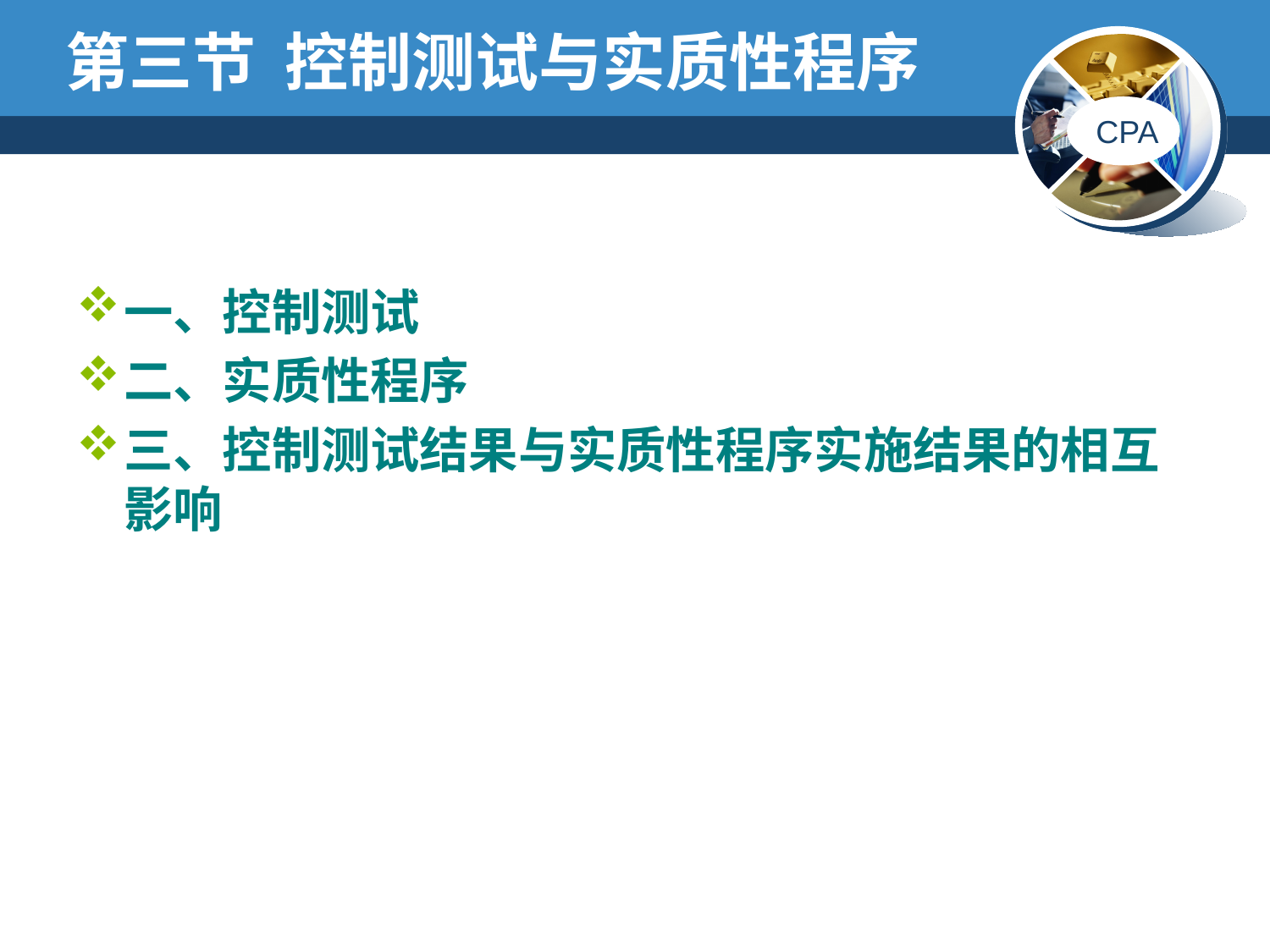

# 第三节  控制测试与实质性程序
一、控制测试
二、实质性程序
三、控制测试结果与实质性程序实施结果的相互影响